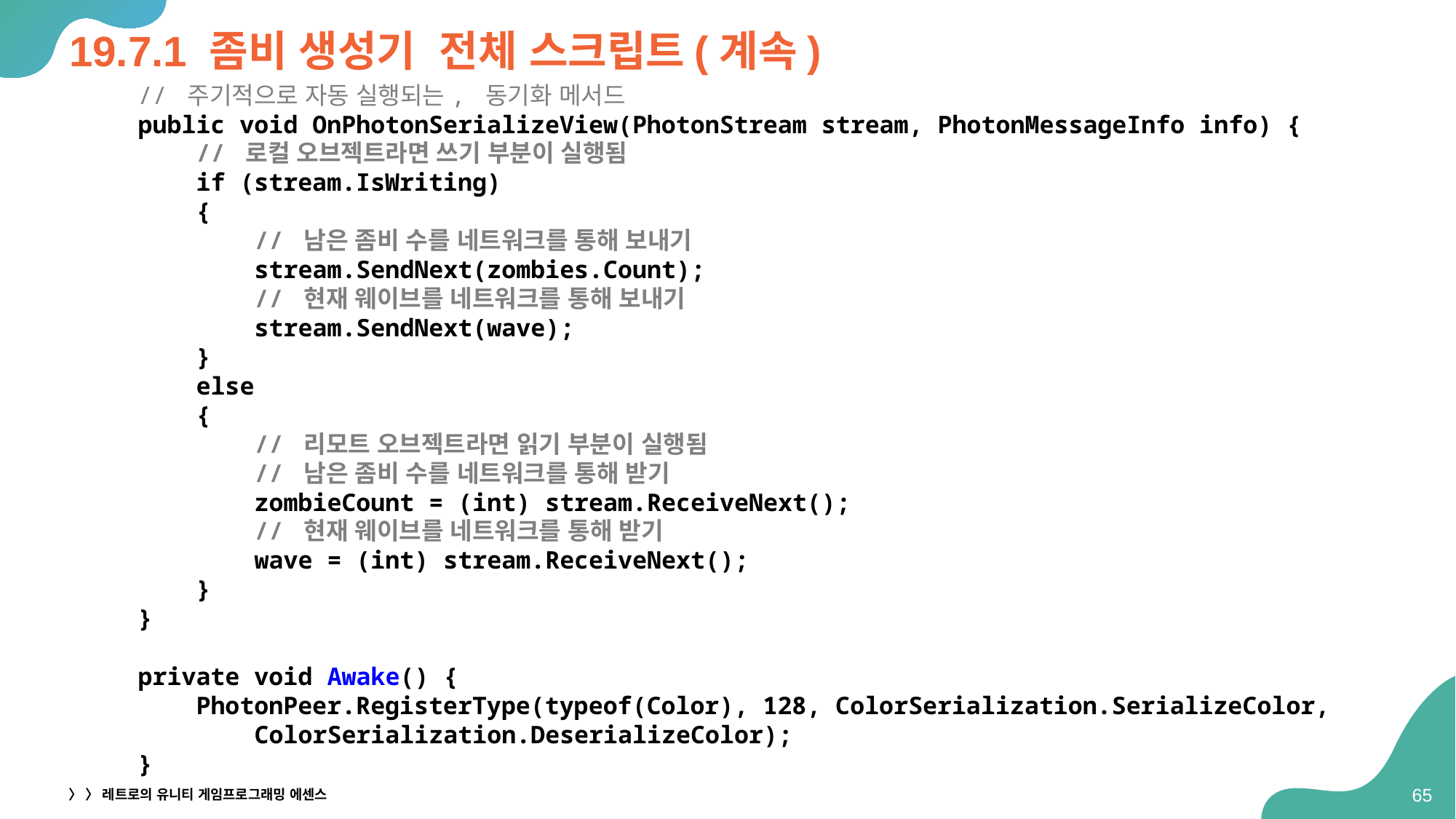

# 19.7.1 좀비 생성기  전체 스크립트(계속)
 // 주기적으로 자동 실행되는, 동기화 메서드
 public void OnPhotonSerializeView(PhotonStream stream, PhotonMessageInfo info) {
     // 로컬 오브젝트라면 쓰기 부분이 실행됨
     if (stream.IsWriting)
     {
         // 남은 좀비 수를 네트워크를 통해 보내기
         stream.SendNext(zombies.Count);
         // 현재 웨이브를 네트워크를 통해 보내기
         stream.SendNext(wave);
     }
     else
     {
         // 리모트 오브젝트라면 읽기 부분이 실행됨
         // 남은 좀비 수를 네트워크를 통해 받기
         zombieCount = (int) stream.ReceiveNext();
         // 현재 웨이브를 네트워크를 통해 받기
         wave = (int) stream.ReceiveNext();
     }
 }

 private void Awake() {
     PhotonPeer.RegisterType(typeof(Color), 128, ColorSerialization.SerializeColor,
         ColorSerialization.DeserializeColor);
 }
65